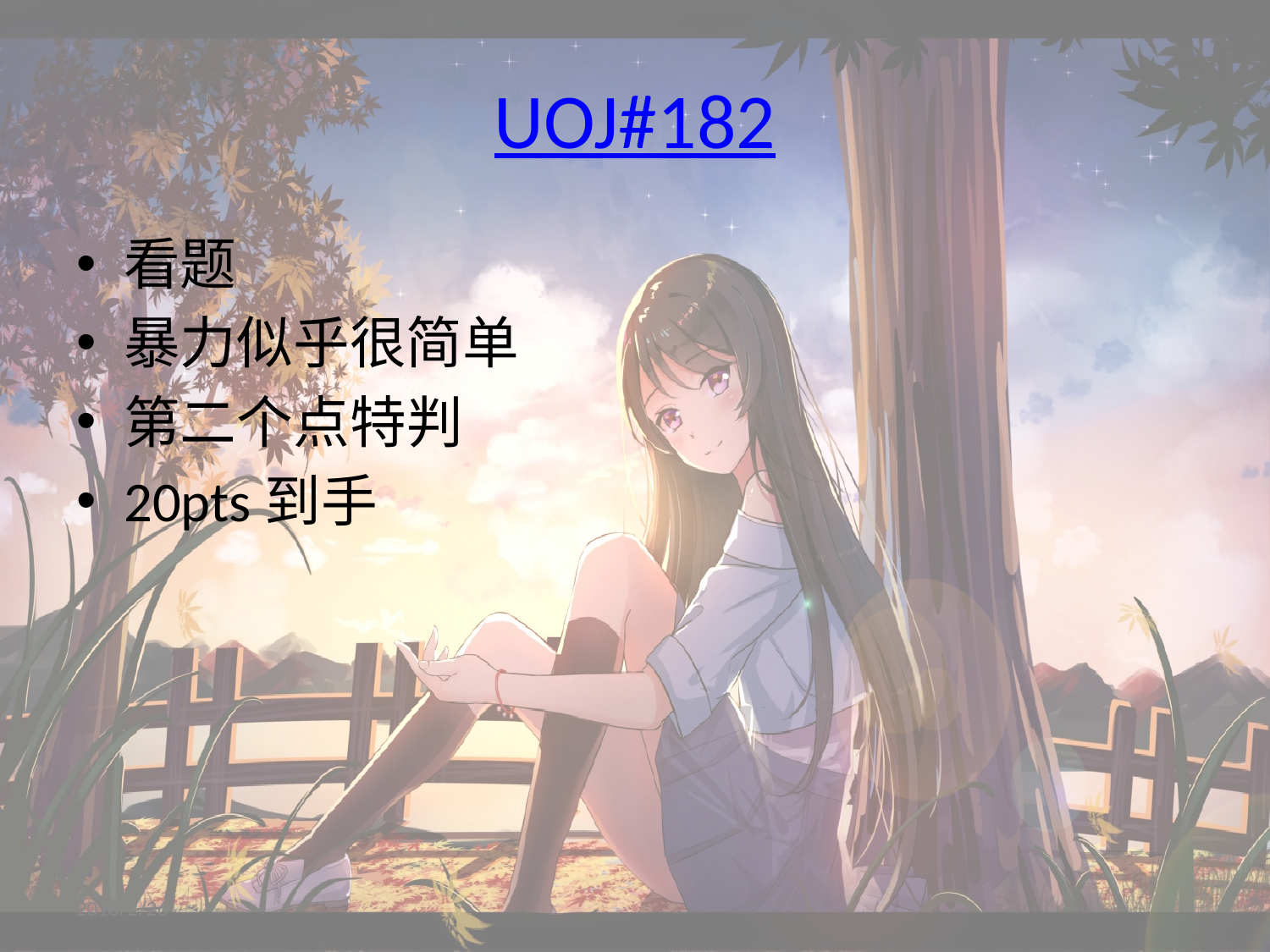

# UOJ#182
看题
暴力似乎很简单
第二个点特判
20pts到手
2018/2/26